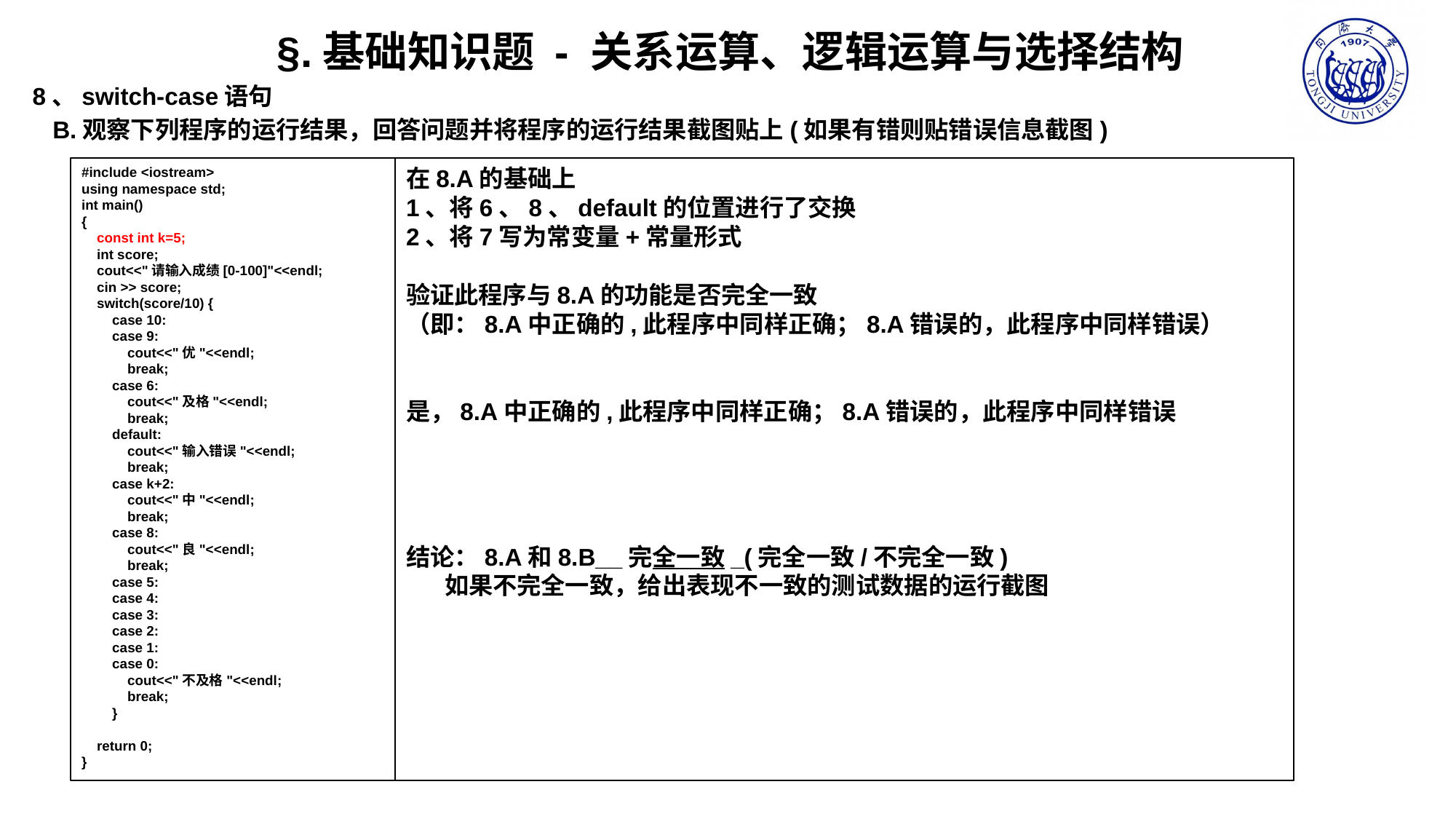

§.基础知识题 - 关系运算、逻辑运算与选择结构
8、switch-case语句
   B.观察下列程序的运行结果，回答问题并将程序的运行结果截图贴上(如果有错则贴错误信息截图)
#include <iostream>
using namespace std;
int main()
{
    const int k=5;
    int score;
    cout<<"请输入成绩[0-100]"<<endl;
    cin >> score;
    switch(score/10) {
        case 10:
        case 9:
            cout<<"优"<<endl;
            break;
        case 6:
            cout<<"及格"<<endl;
            break;
        default:
            cout<<"输入错误"<<endl;
            break;
        case k+2:
            cout<<"中"<<endl;
            break;
        case 8:
            cout<<"良"<<endl;
            break;
        case 5:
        case 4:
        case 3:
        case 2:
        case 1:
        case 0:
            cout<<"不及格"<<endl;
            break;
        }

    return 0;
}
在8.A的基础上
1、将6、8、default的位置进行了交换
2、将7写为常变量+常量形式

验证此程序与8.A的功能是否完全一致
（即：8.A中正确的,此程序中同样正确；8.A错误的，此程序中同样错误）

是，8.A中正确的,此程序中同样正确；8.A错误的，此程序中同样错误

结论：8.A和8.B__完全一致_(完全一致/不完全一致)
      如果不完全一致，给出表现不一致的测试数据的运行截图